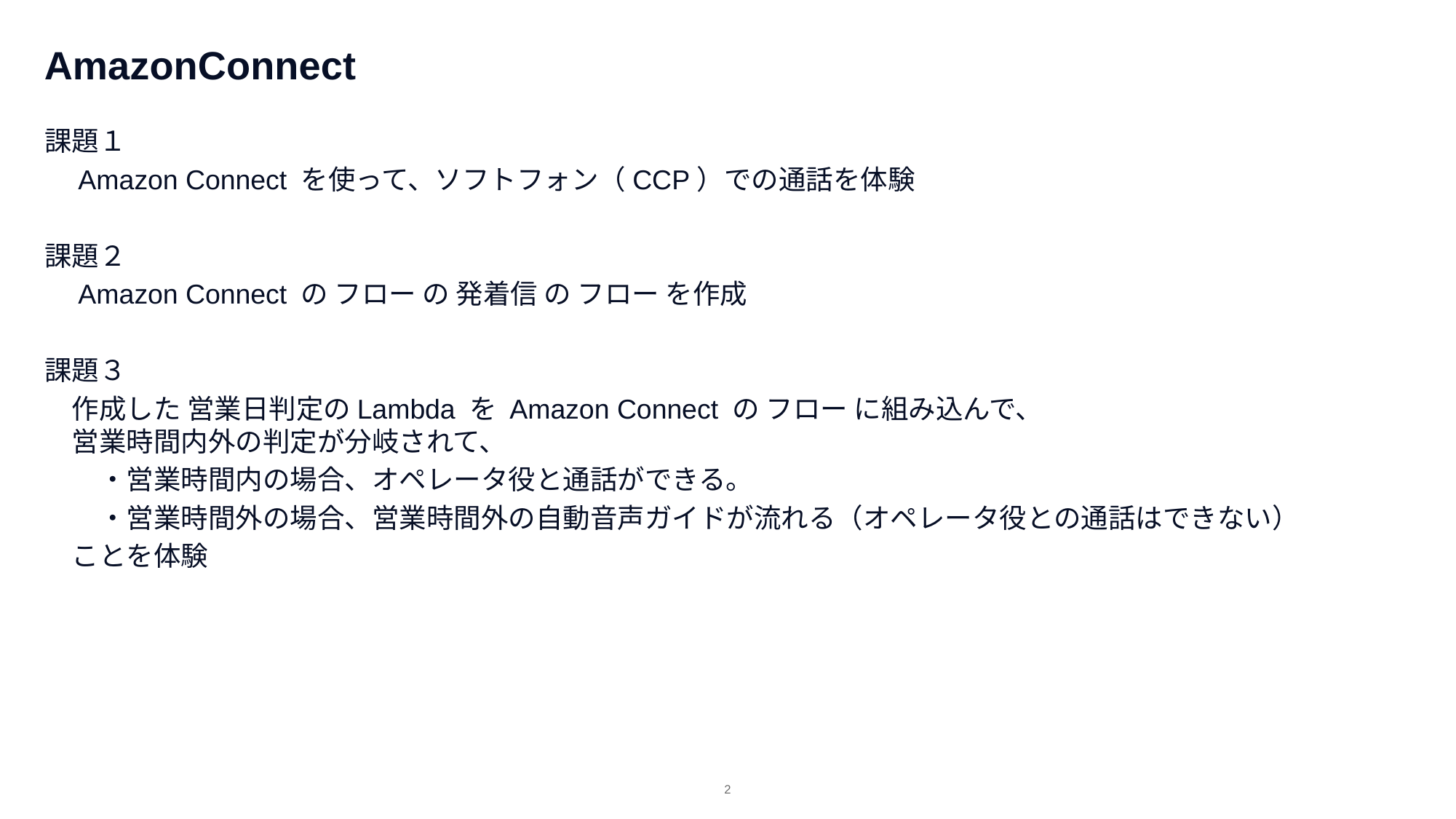

# AmazonConnect
課題１
　Amazon Connect を使って、ソフトフォン（CCP）での通話を体験

課題２
　Amazon Connect の フロー の 発着信 の フロー を作成

課題３
　作成した 営業日判定のLambda を Amazon Connect の フロー に組み込んで、
　営業時間内外の判定が分岐されて、
　　・営業時間内の場合、オペレータ役と通話ができる。
　　・営業時間外の場合、営業時間外の自動音声ガイドが流れる（オペレータ役との通話はできない）
　ことを体験